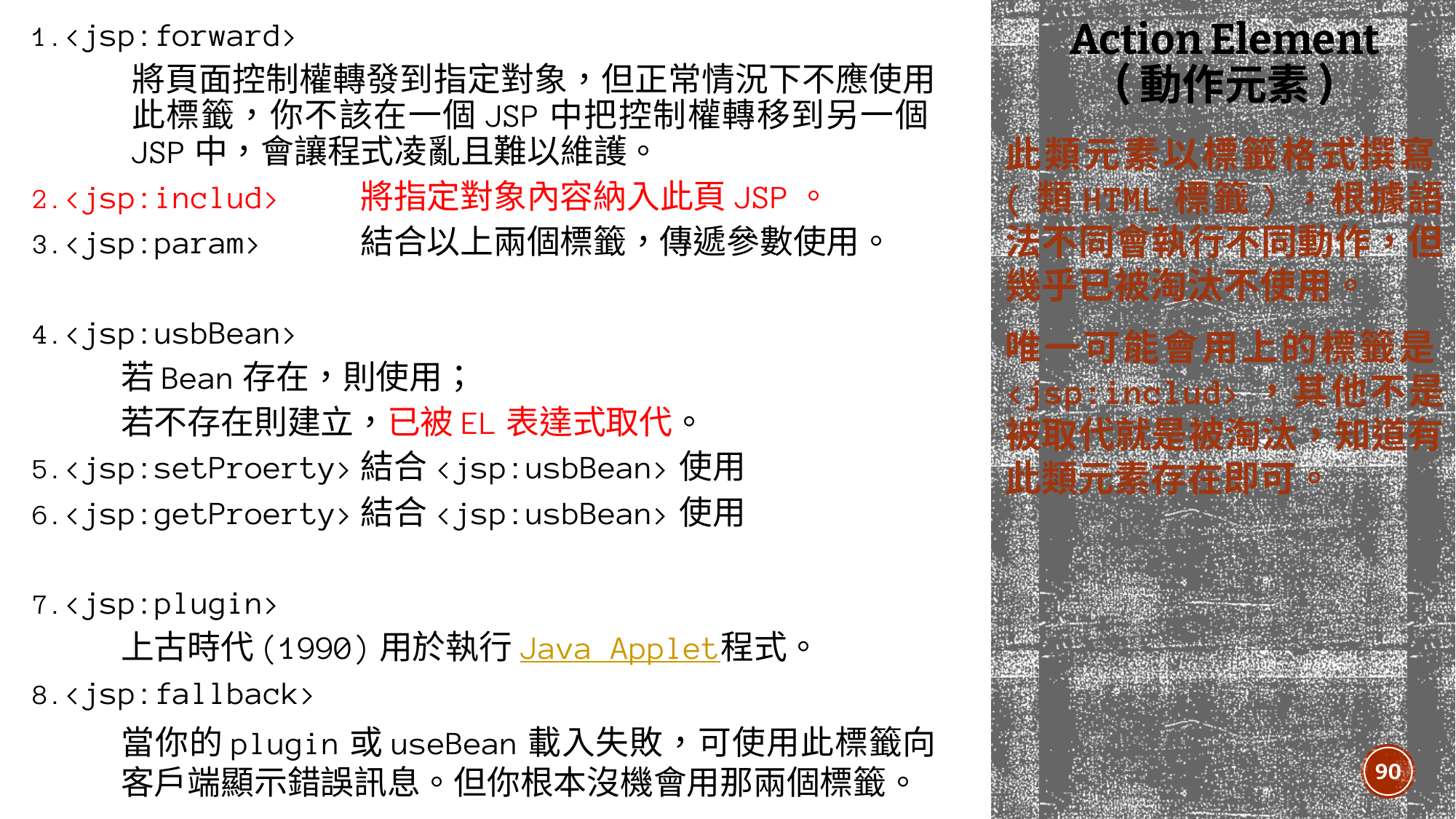

Action Element
(動作元素)
<jsp:forward>
將頁面控制權轉發到指定對象，但正常情況下不應使用此標籤，你不該在一個JSP中把控制權轉移到另一個JSP中，會讓程式凌亂且難以維護。
<jsp:includ>	將指定對象內容納入此頁JSP。
<jsp:param>	結合以上兩個標籤，傳遞參數使用。

<jsp:usbBean>
若Bean存在，則使用；
若不存在則建立，已被EL表達式取代。
<jsp:setProerty>	結合<jsp:usbBean>使用
<jsp:getProerty>	結合<jsp:usbBean>使用

<jsp:plugin>
上古時代(1990)用於執行Java Applet程式。
<jsp:fallback>
當你的plugin或useBean載入失敗，可使用此標籤向客戶端顯示錯誤訊息。但你根本沒機會用那兩個標籤。

此類元素以標籤格式撰寫(類HTML標籤)，根據語法不同會執行不同動作，但幾乎已被淘汰不使用。
唯一可能會用上的標籤是<jsp:includ>，其他不是被取代就是被淘汰，知道有此類元素存在即可。

90